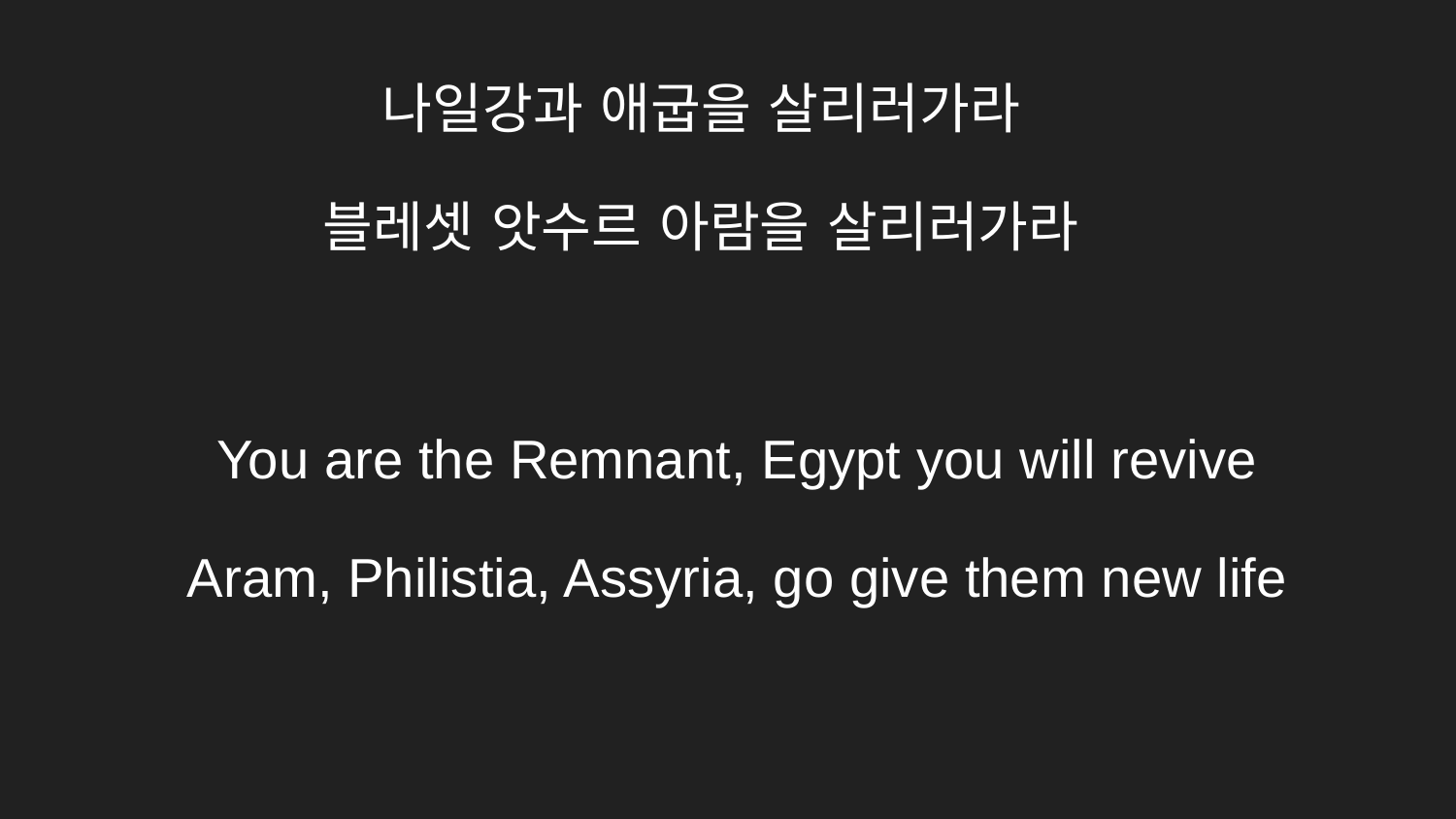

나일강과 애굽을 살리러가라
블레셋 앗수르 아람을 살리러가라

You are the Remnant, Egypt you will revive
Aram, Philistia, Assyria, go give them new life